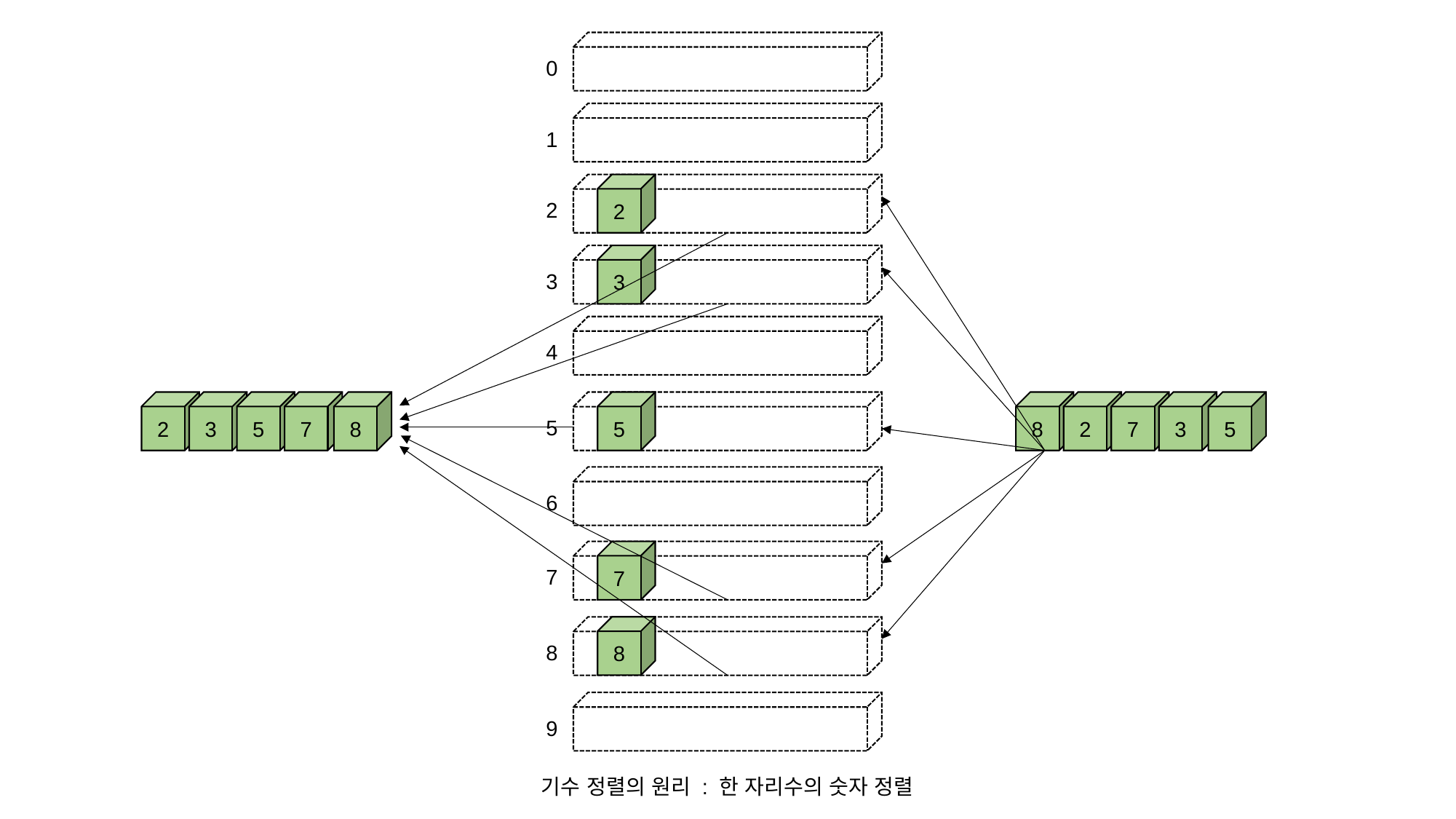

0

1

2
2

3
3

4
5
2
3
5
7
8

8
2
7
3
5
5

6
7

7
8

8

9
기수 정렬의 원리 : 한 자리수의 숫자 정렬